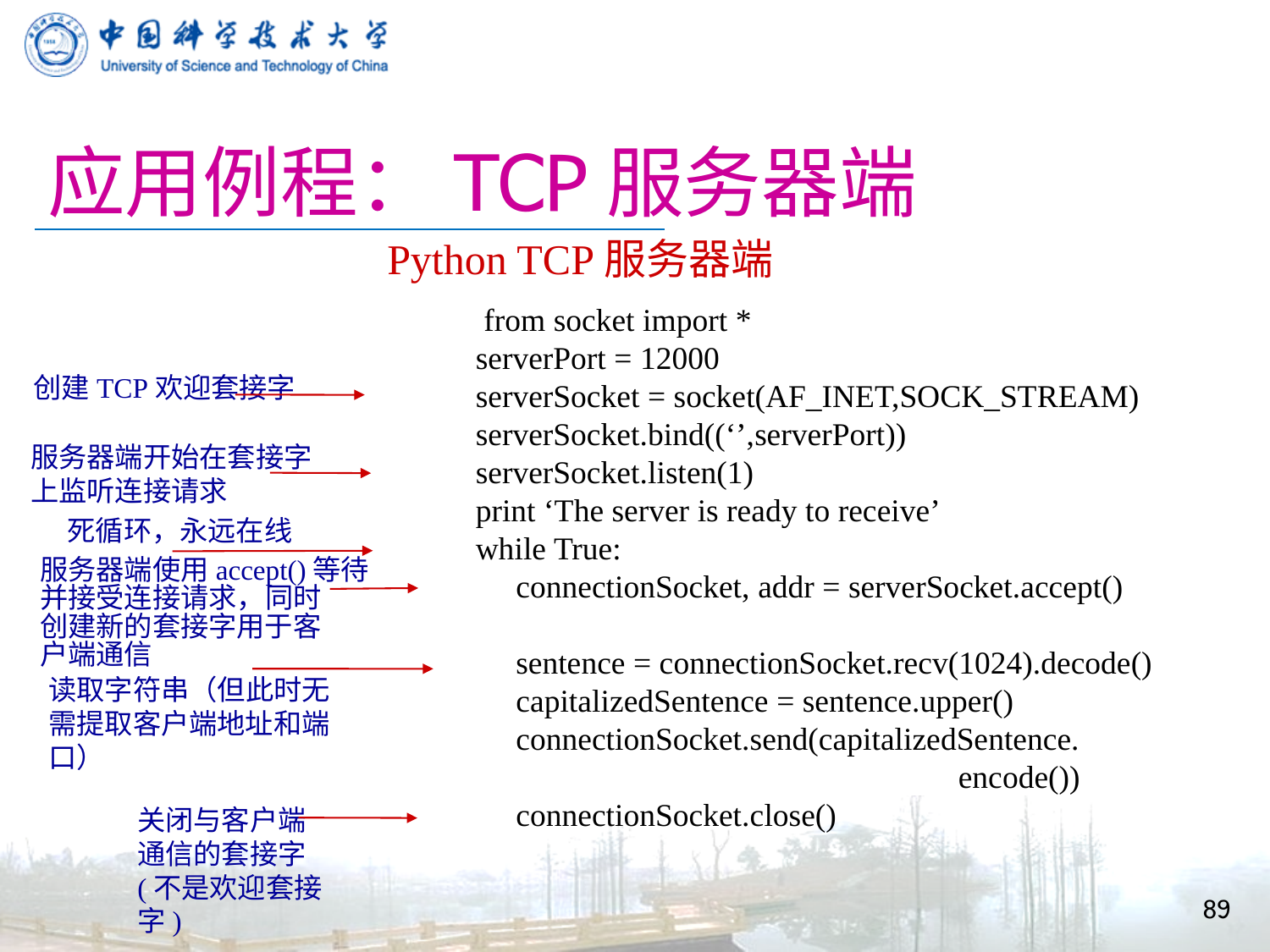

# 应用例程：TCP服务器端
Python TCP服务器端
 from socket import *
serverPort = 12000
serverSocket = socket(AF_INET,SOCK_STREAM)
serverSocket.bind((‘’,serverPort))
serverSocket.listen(1)
print ‘The server is ready to receive’
while True:
     connectionSocket, addr = serverSocket.accept()

     sentence = connectionSocket.recv(1024).decode()
     capitalizedSentence = sentence.upper()
     connectionSocket.send(capitalizedSentence.
                                                            encode())
     connectionSocket.close()
创建TCP欢迎套接字
服务器端开始在套接字上监听连接请求
死循环，永远在线
服务器端使用accept()等待
并接受连接请求，同时
创建新的套接字用于客
户端通信
读取字符串（但此时无需提取客户端地址和端口）
关闭与客户端
通信的套接字
(不是欢迎套接字)
89